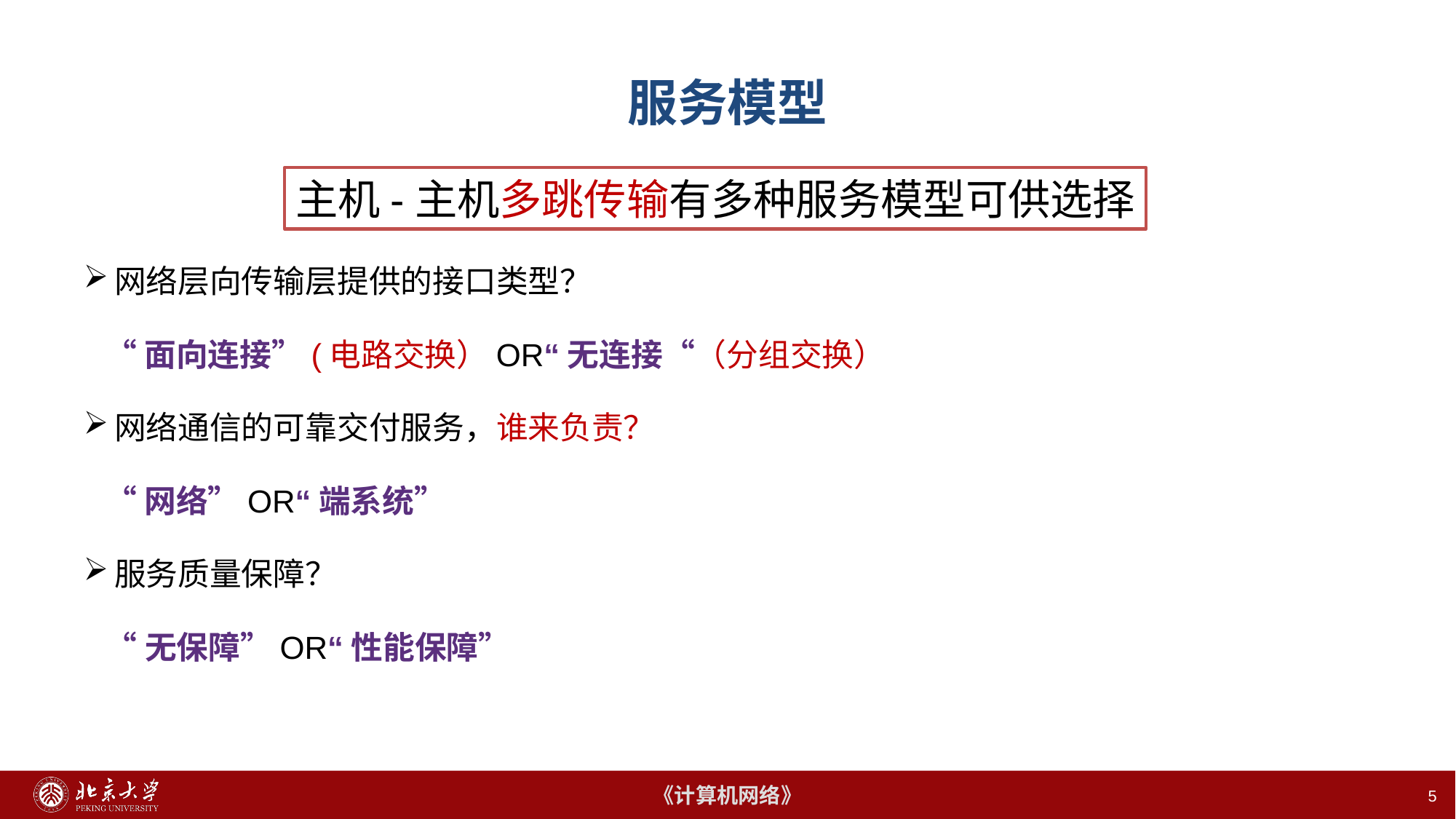

# 服务模型
主机-主机多跳传输有多种服务模型可供选择
网络层向传输层提供的接口类型？
   “面向连接”(电路交换）OR“无连接“（分组交换）
网络通信的可靠交付服务，谁来负责？
   “网络”OR“端系统”
服务质量保障？
   “无保障”OR“性能保障”
5